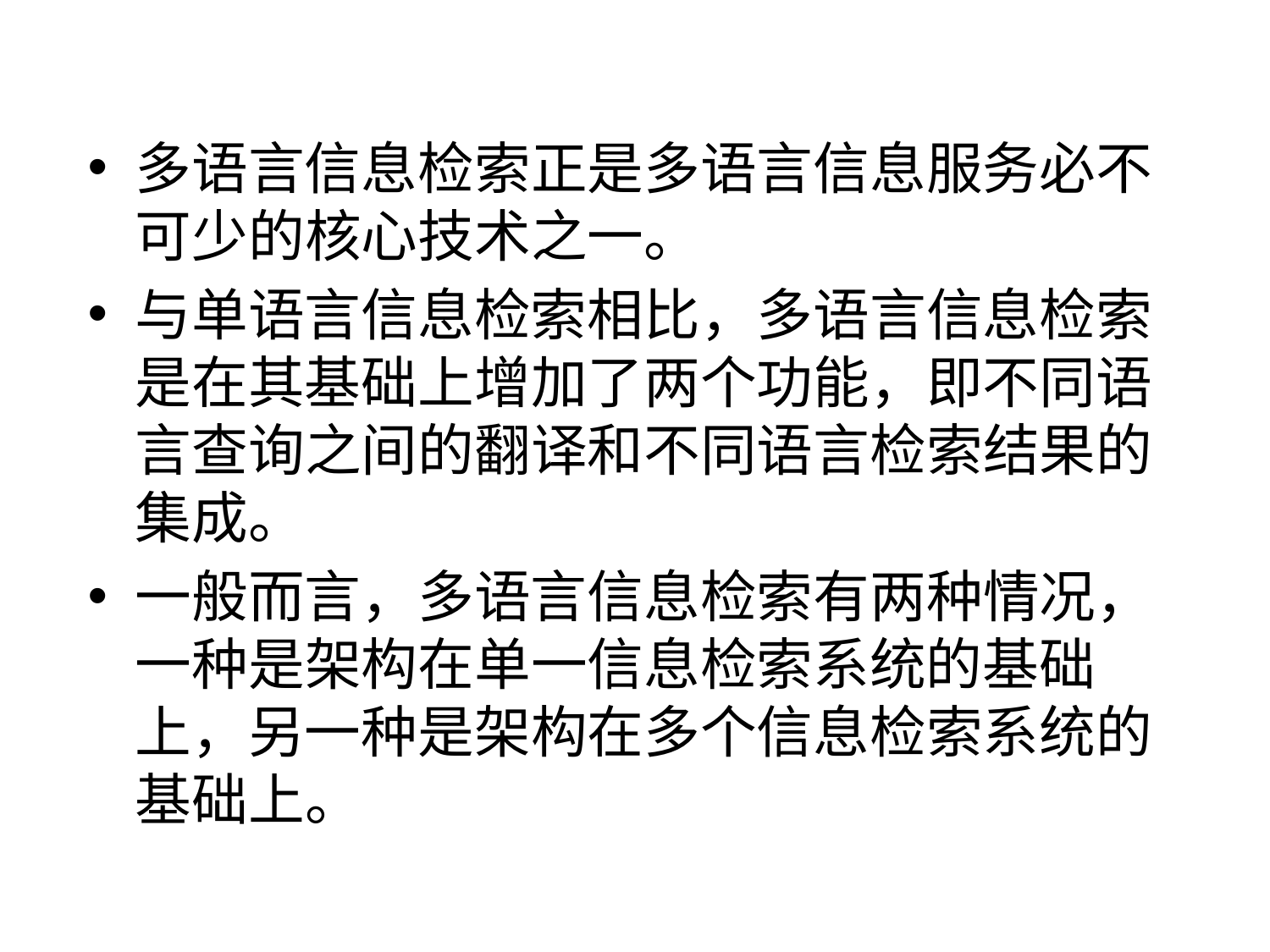

多语言信息检索正是多语言信息服务必不可少的核心技术之一。
与单语言信息检索相比，多语言信息检索是在其基础上增加了两个功能，即不同语言查询之间的翻译和不同语言检索结果的集成。
一般而言，多语言信息检索有两种情况，一种是架构在单一信息检索系统的基础上，另一种是架构在多个信息检索系统的基础上。